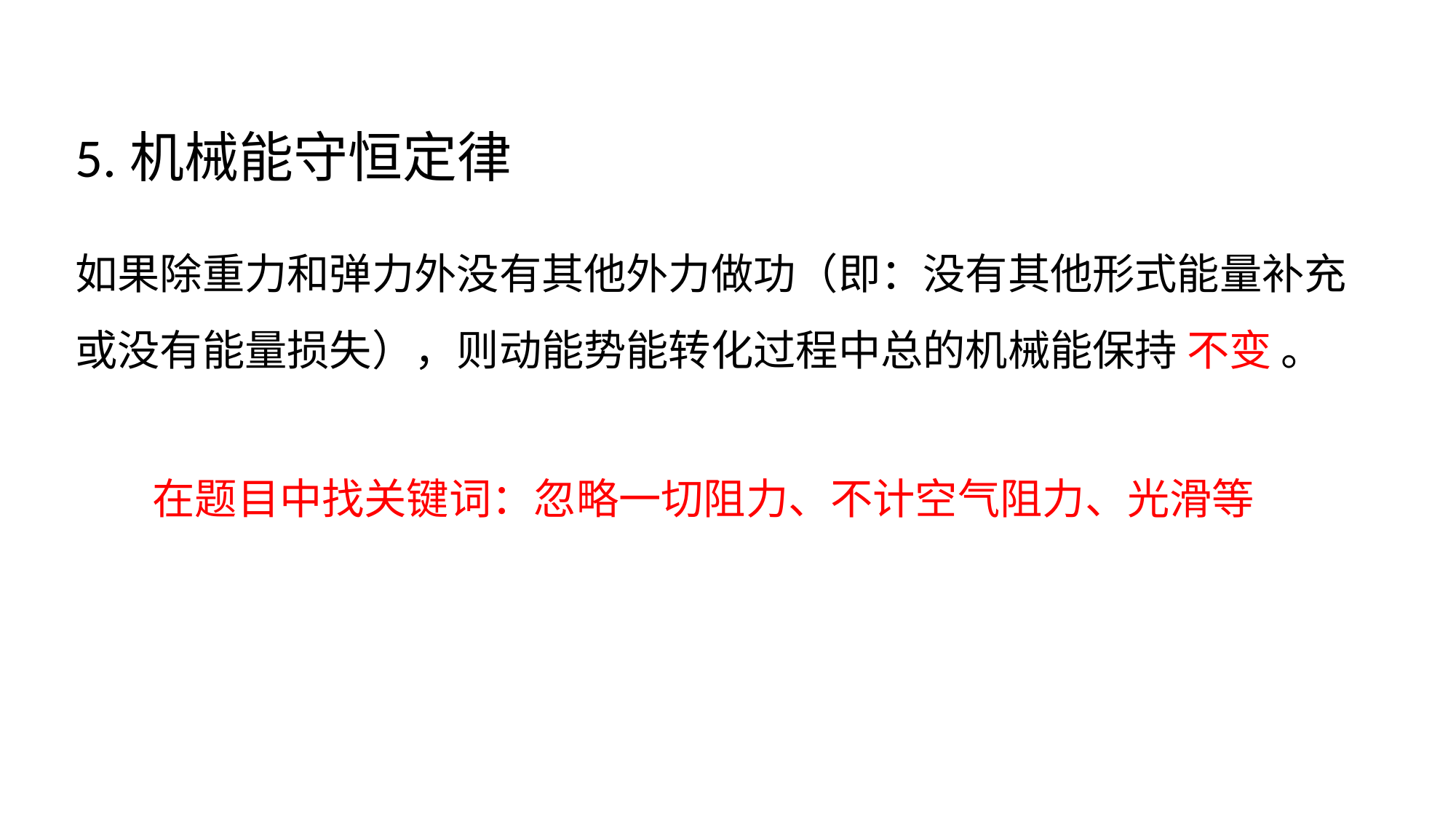

# 5.机械能守恒定律

如果除重力和弹力外没有其他外力做功（即：没有其他形式能量补充或没有能量损失），则动能势能转化过程中总的机械能保持 不变 。
在题目中找关键词：忽略一切阻力、不计空气阻力、光滑等